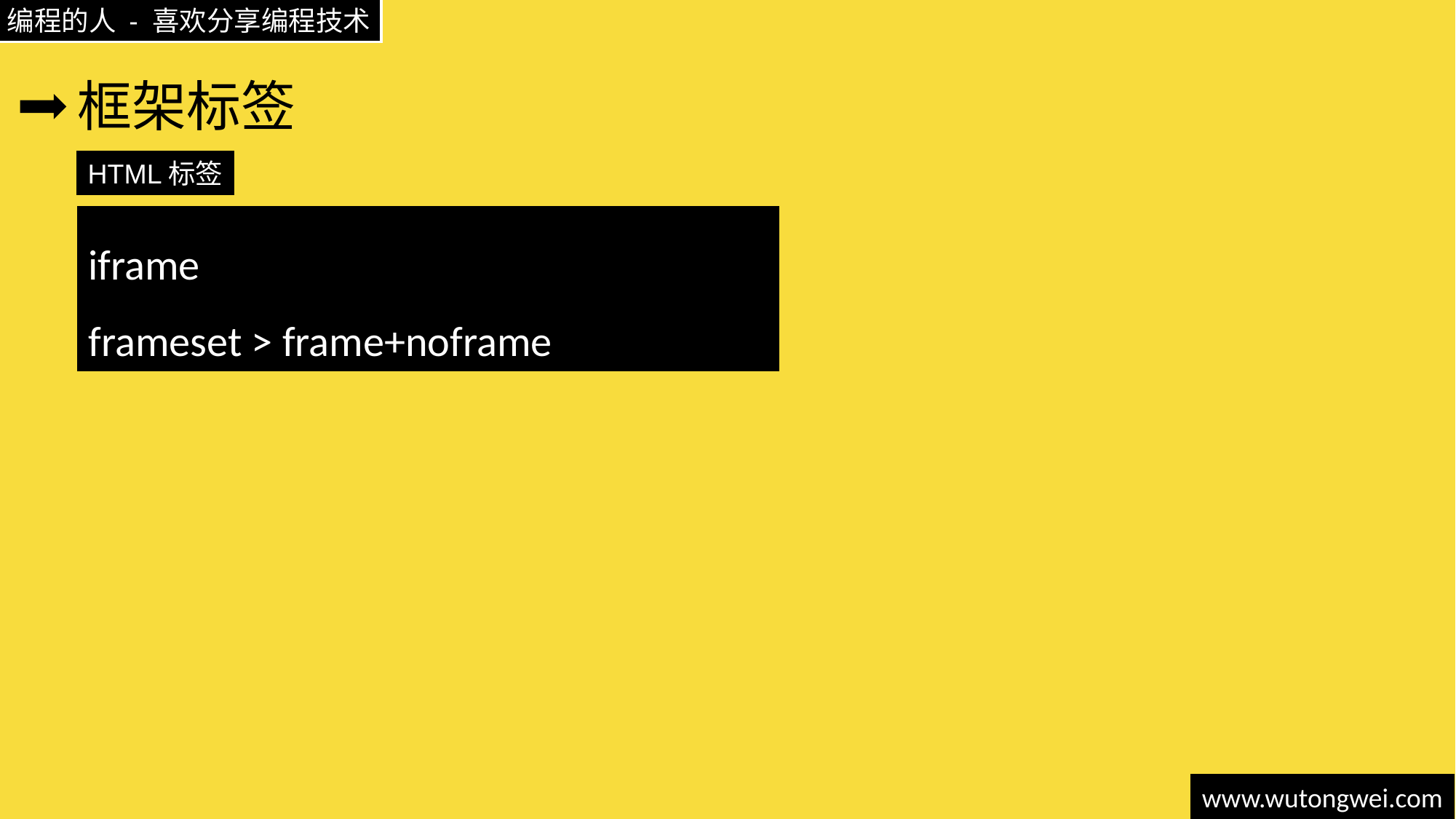

# 框架标签
HTML标签
iframe
frameset > frame+noframe